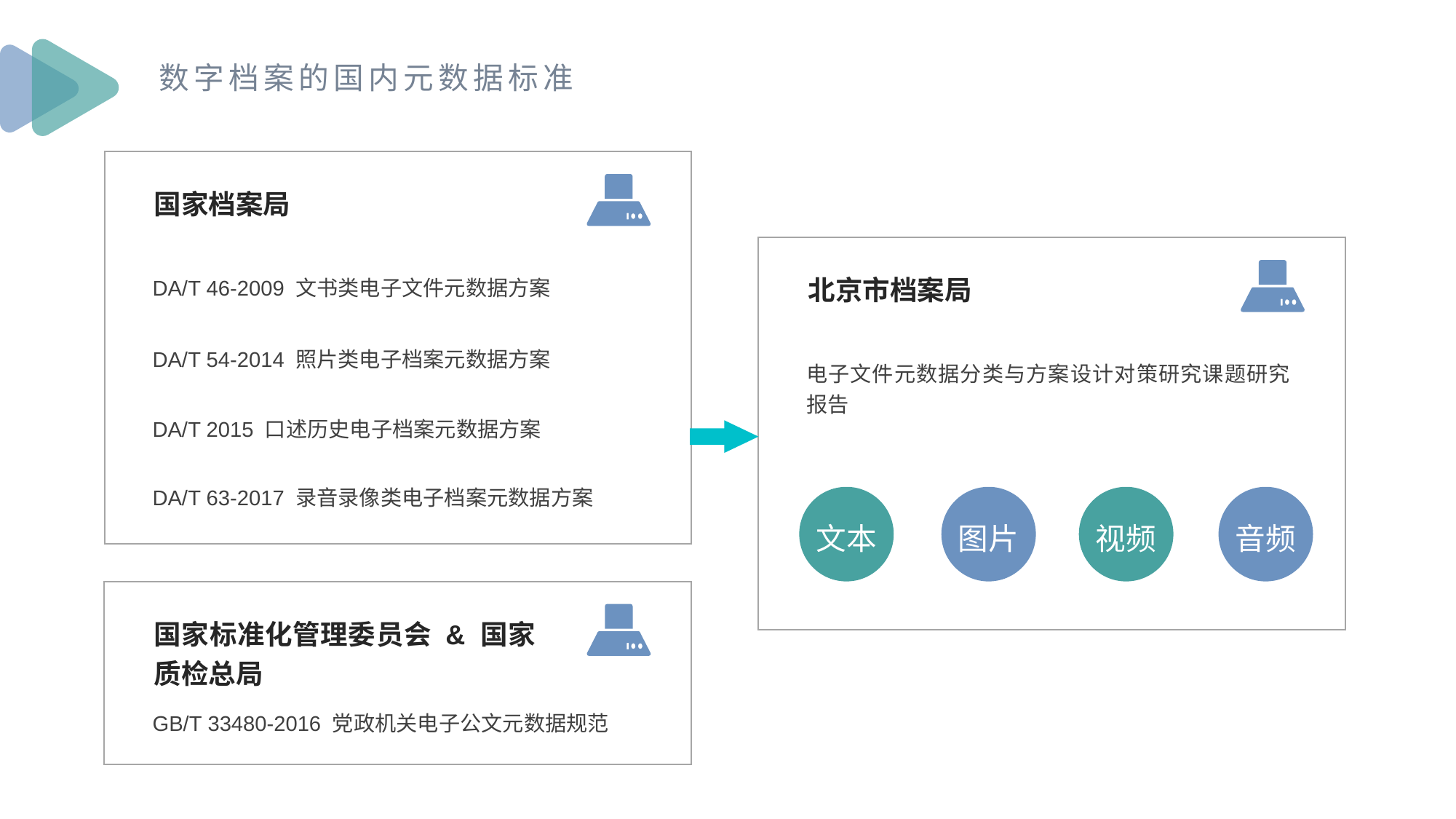

数字档案的国内元数据标准

国家档案局

北京市档案局
DA/T 46-2009 文书类电子文件元数据方案
DA/T 54-2014 照片类电子档案元数据方案
电子文件元数据分类与方案设计对策研究课题研究报告

DA/T 2015 口述历史电子档案元数据方案
DA/T 63-2017 录音录像类电子档案元数据方案

文本

图片

视频

音频

国家标准化管理委员会 & 国家质检总局
GB/T 33480-2016 党政机关电子公文元数据规范